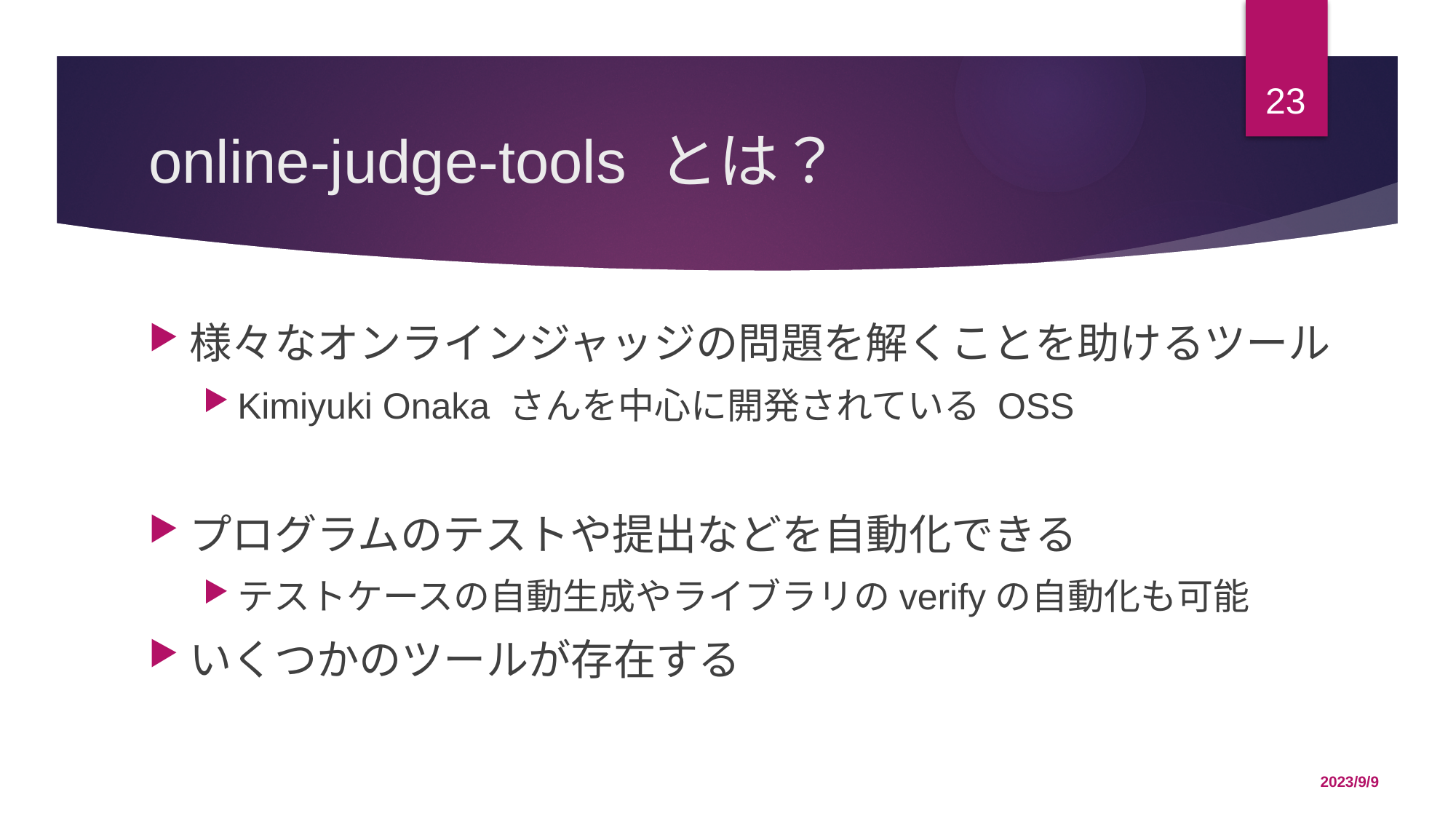

23
# online-judge-tools とは？
様々なオンラインジャッジの問題を解くことを助けるツール
Kimiyuki Onaka さんを中心に開発されている OSS

プログラムのテストや提出などを自動化できる
テストケースの自動生成やライブラリのverifyの自動化も可能
いくつかのツールが存在する
2023/9/9